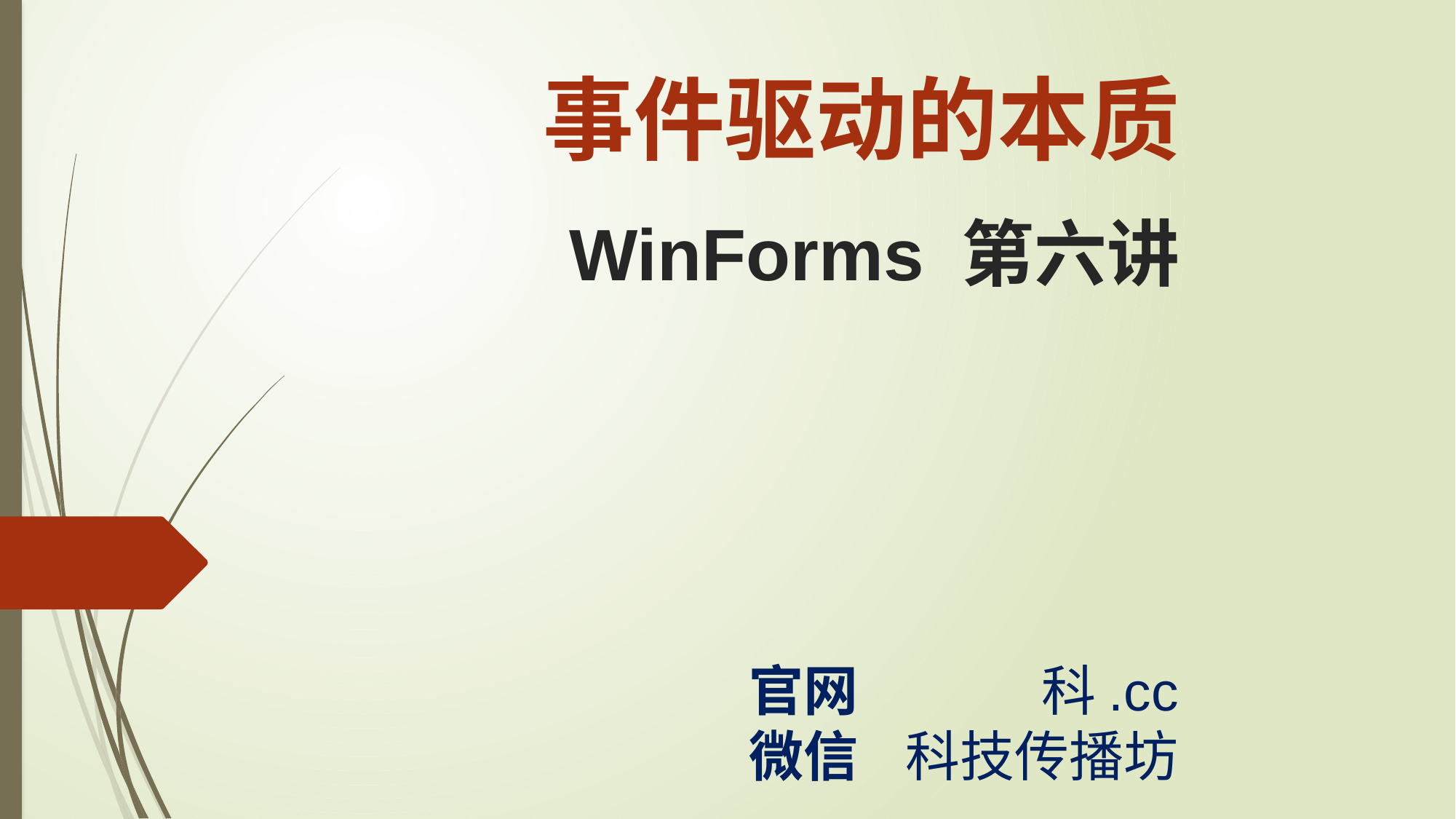

事件驱动的本质

WinForms 第六讲
官网
微信
科.cc
科技传播坊